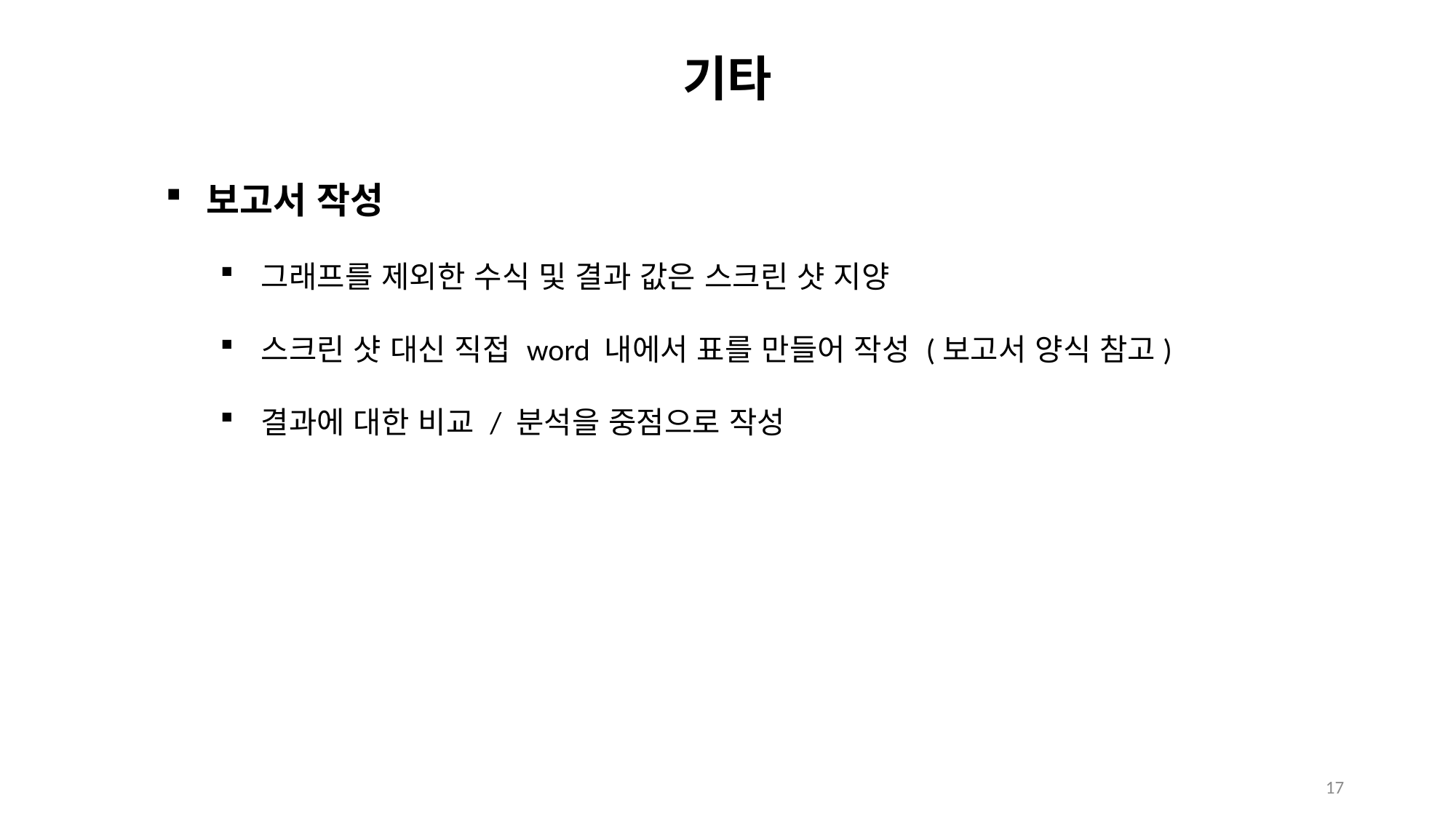

# 기타
보고서 작성
그래프를 제외한 수식 및 결과 값은 스크린 샷 지양
스크린 샷 대신 직접 word 내에서 표를 만들어 작성 (보고서 양식 참고)
결과에 대한 비교 / 분석을 중점으로 작성
17